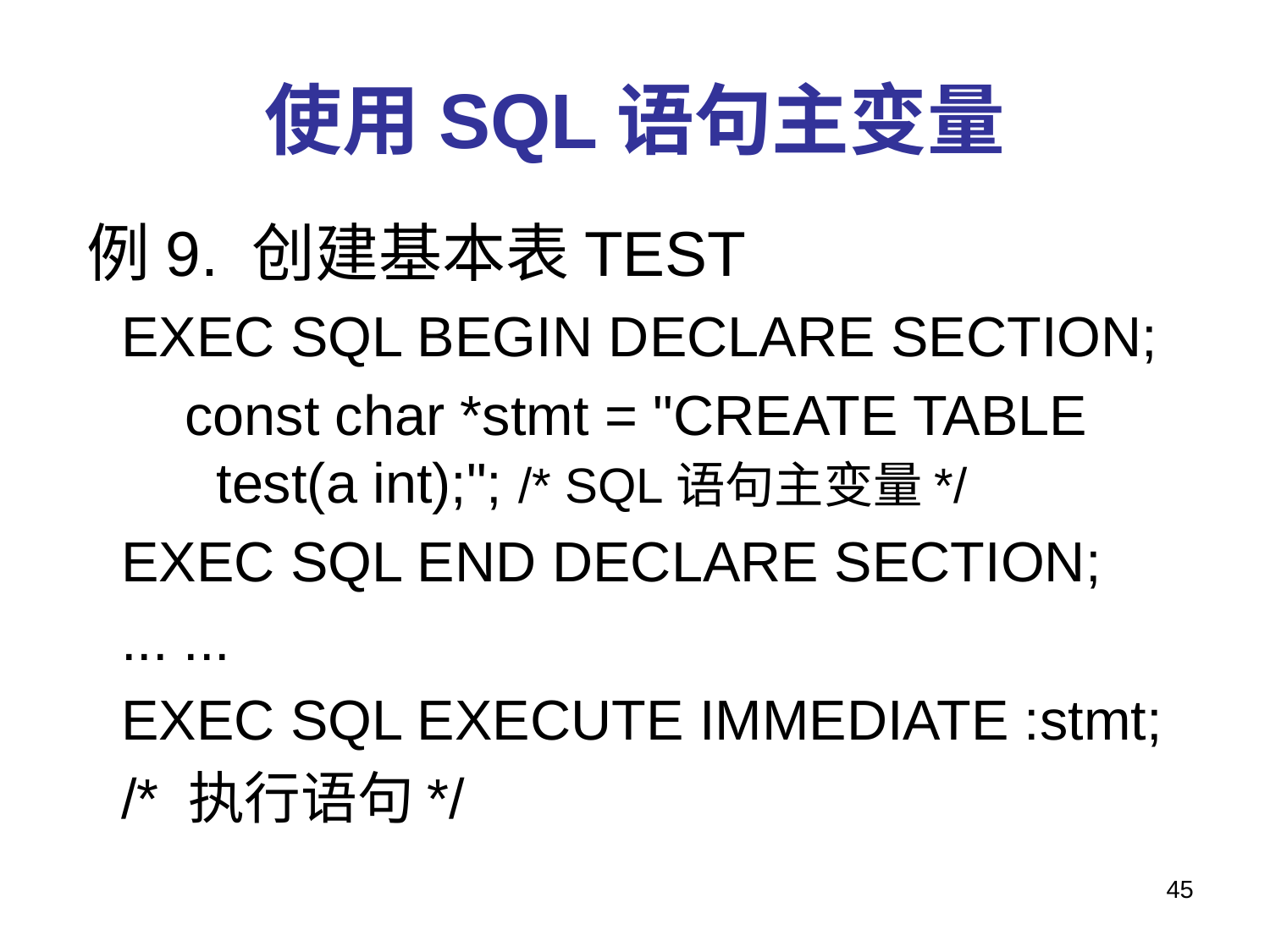

# 使用SQL语句主变量
 例9. 创建基本表TEST
EXEC SQL BEGIN DECLARE SECTION;
const char *stmt = "CREATE TABLE test(a int);"; /* SQL语句主变量*/
EXEC SQL END DECLARE SECTION;
... ...
EXEC SQL EXECUTE IMMEDIATE :stmt;
/* 执行语句*/

45